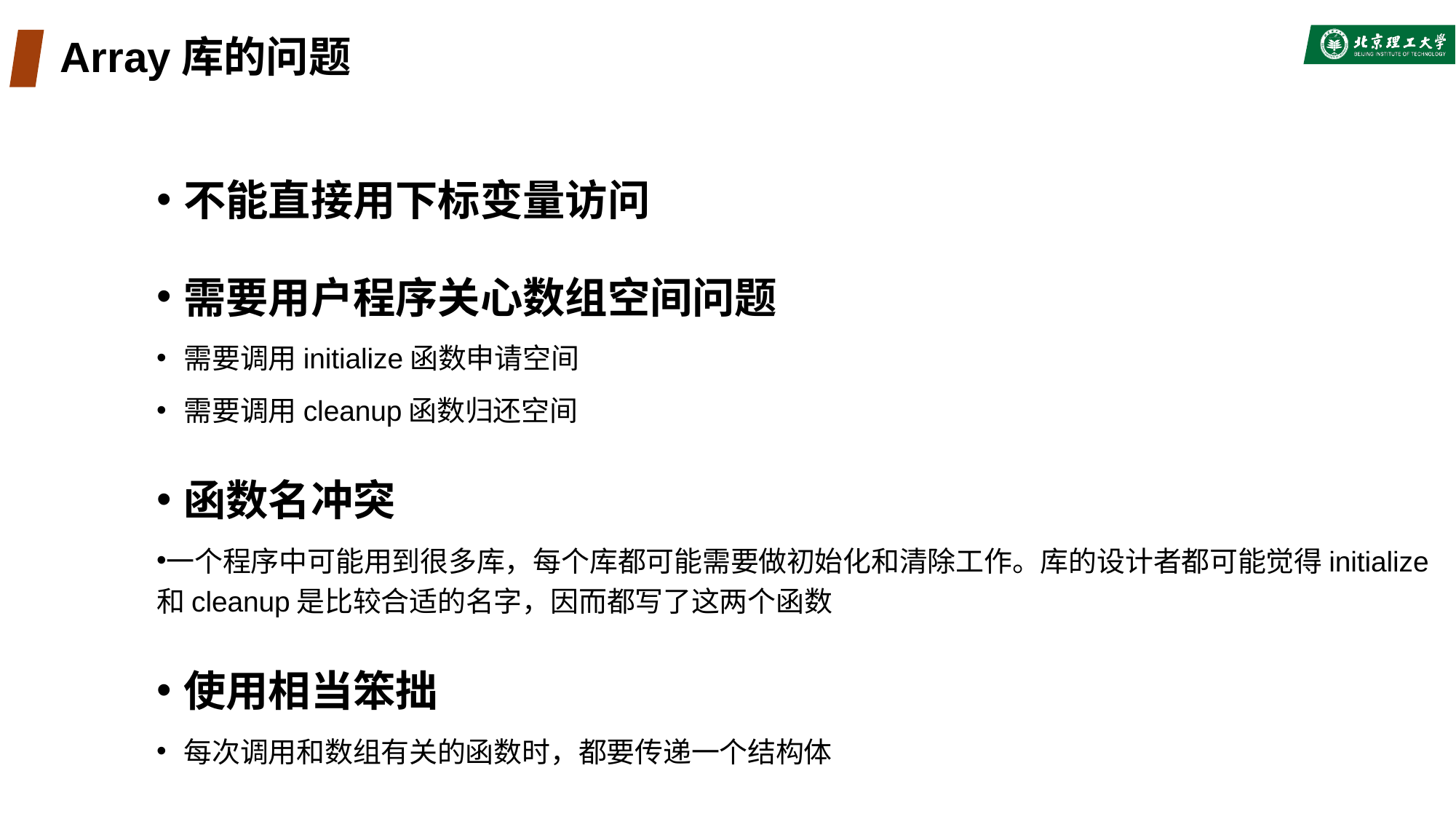

# Array库的问题
不能直接用下标变量访问
需要用户程序关心数组空间问题
需要调用initialize函数申请空间
需要调用cleanup函数归还空间
函数名冲突
一个程序中可能用到很多库，每个库都可能需要做初始化和清除工作。库的设计者都可能觉得initialize和cleanup是比较合适的名字，因而都写了这两个函数
使用相当笨拙
每次调用和数组有关的函数时，都要传递一个结构体